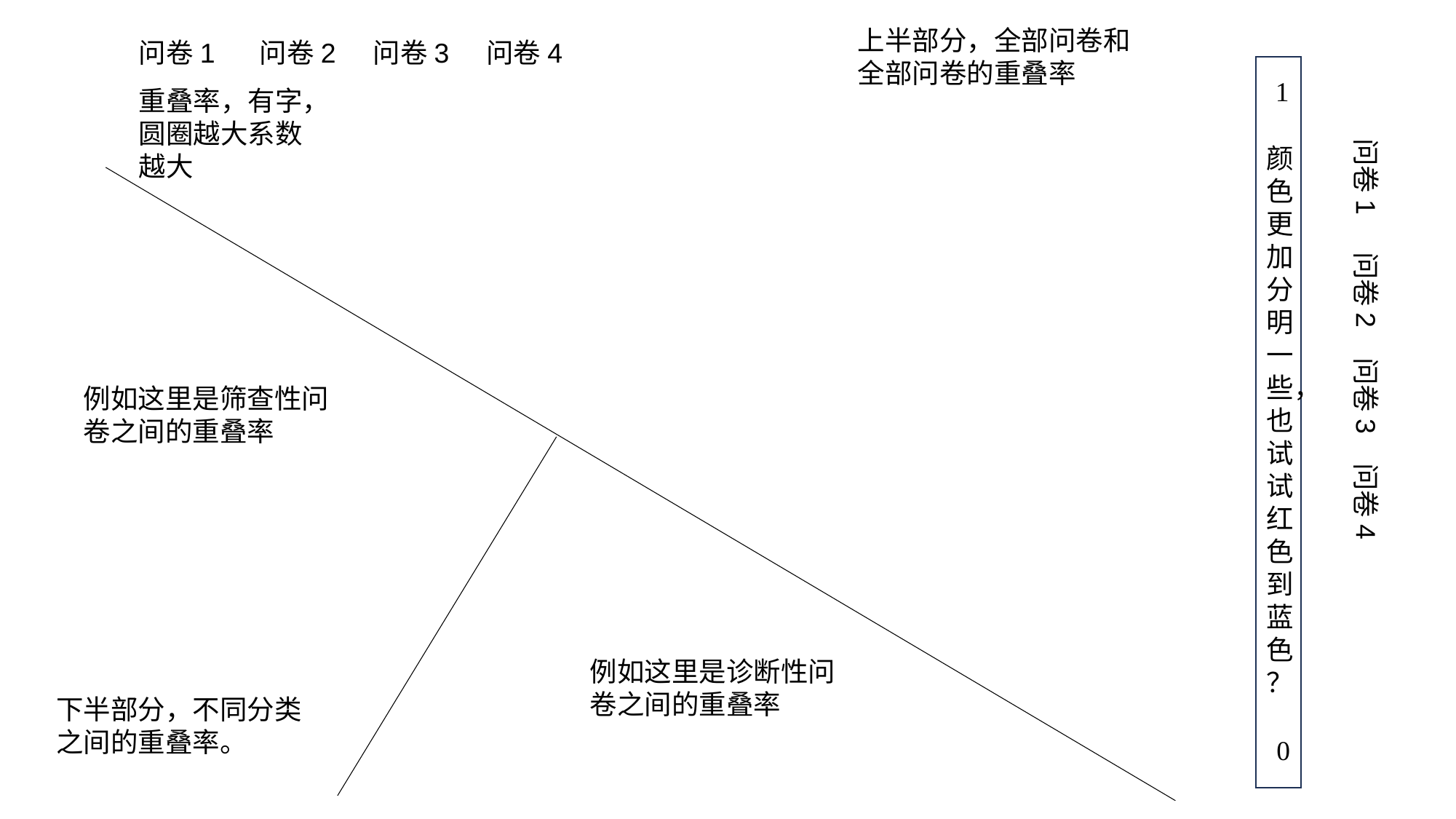

上半部分，全部问卷和全部问卷的重叠率
问卷1     问卷2    问卷3    问卷4

1
重叠率，有字，圆圈越大系数越大
问卷1    问卷2   问卷3   问卷4
颜色更加分明一些，也试试红色到蓝色
？
例如这里是筛查性问卷之间的重叠率
例如这里是诊断性问卷之间的重叠率
下半部分，不同分类之间的重叠率。
0